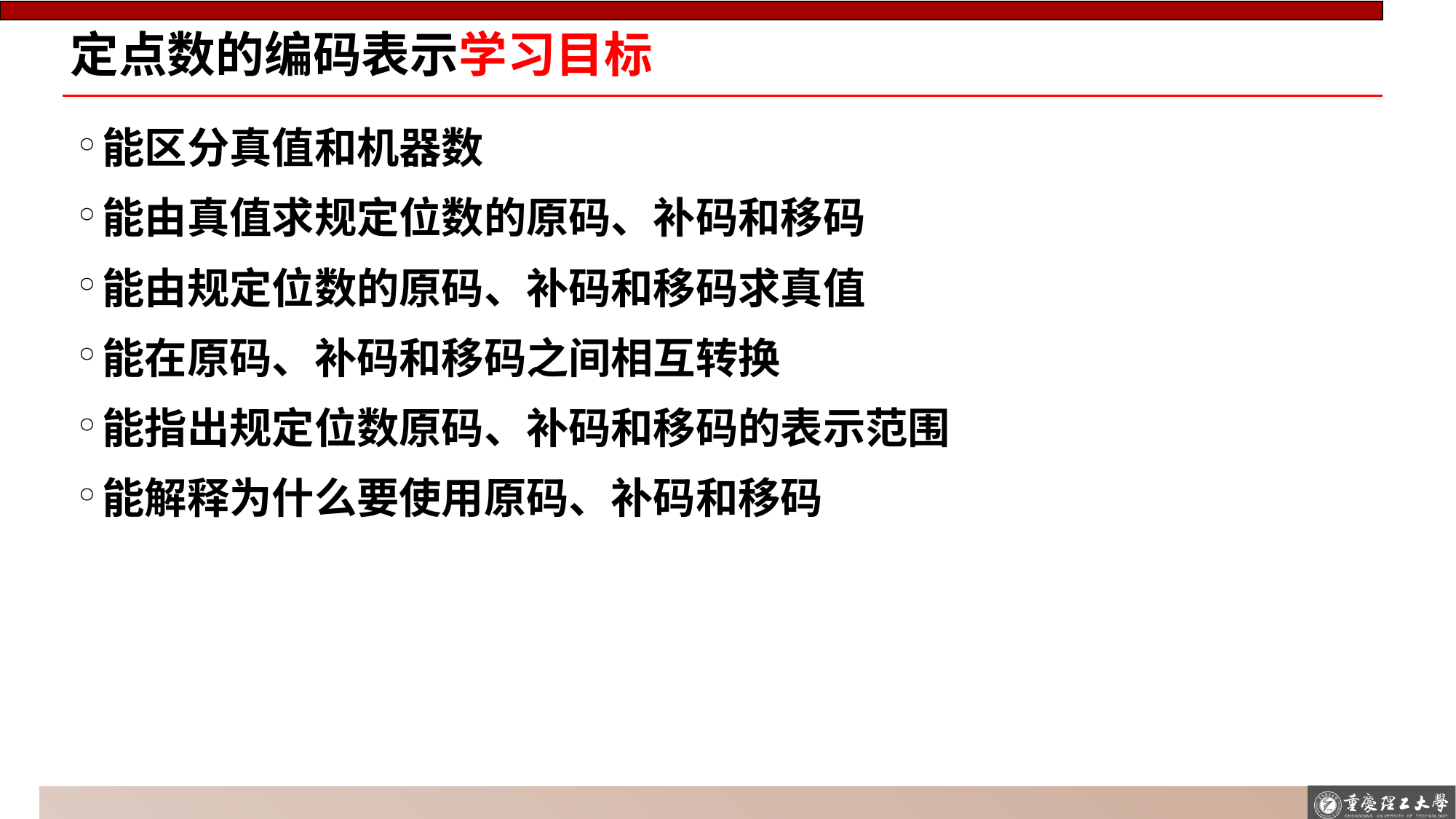

# 定点数的编码表示学习目标
能区分真值和机器数
能由真值求规定位数的原码、补码和移码
能由规定位数的原码、补码和移码求真值
能在原码、补码和移码之间相互转换
能指出规定位数原码、补码和移码的表示范围
能解释为什么要使用原码、补码和移码